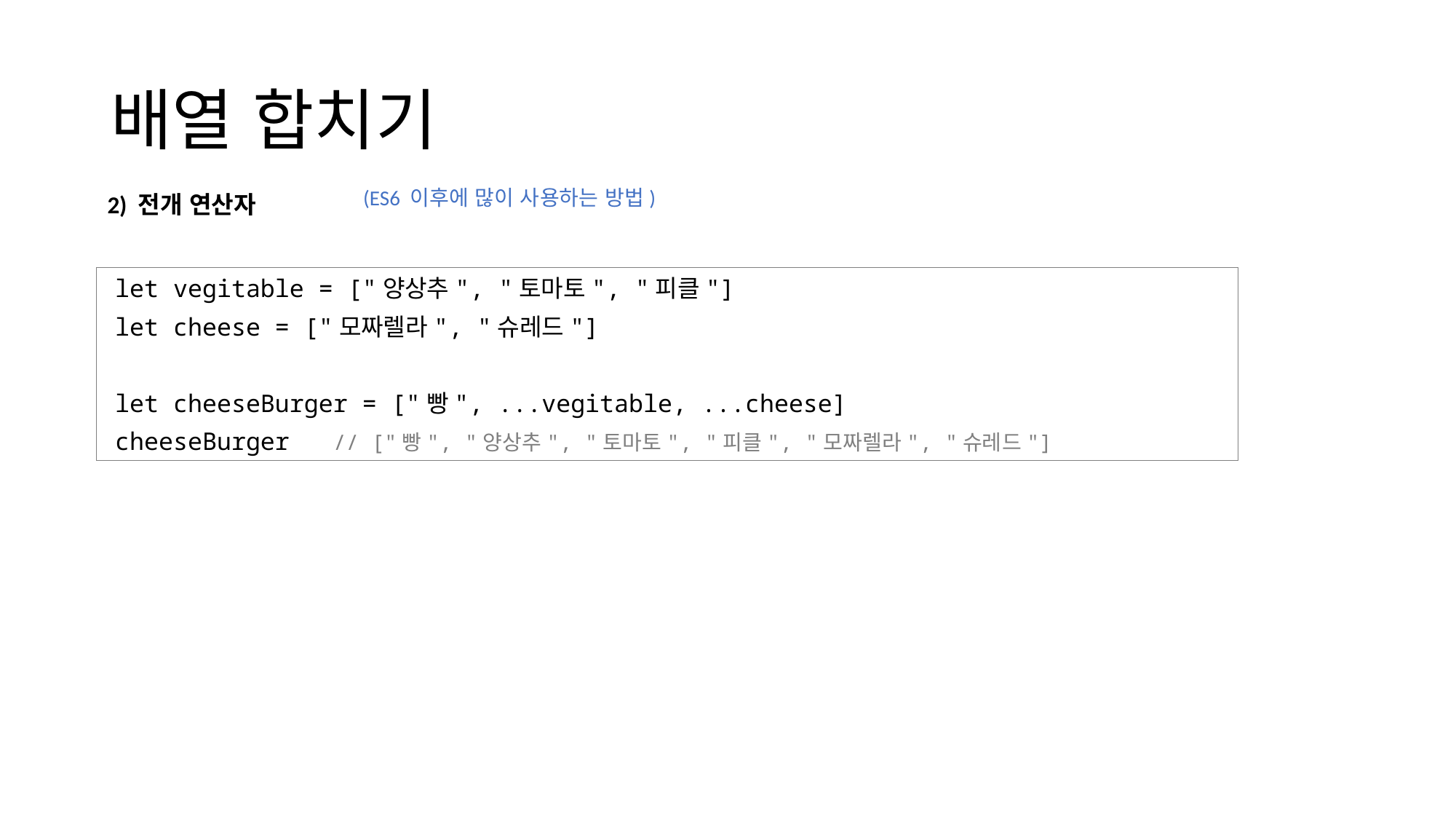

# 배열 합치기
2) 전개 연산자
(ES6 이후에 많이 사용하는 방법)
let vegitable = ["양상추", "토마토", "피클"]
let cheese = ["모짜렐라", "슈레드"]

let cheeseBurger = ["빵", ...vegitable, ...cheese]
cheeseBurger   // ["빵", "양상추", "토마토", "피클", "모짜렐라", "슈레드"]